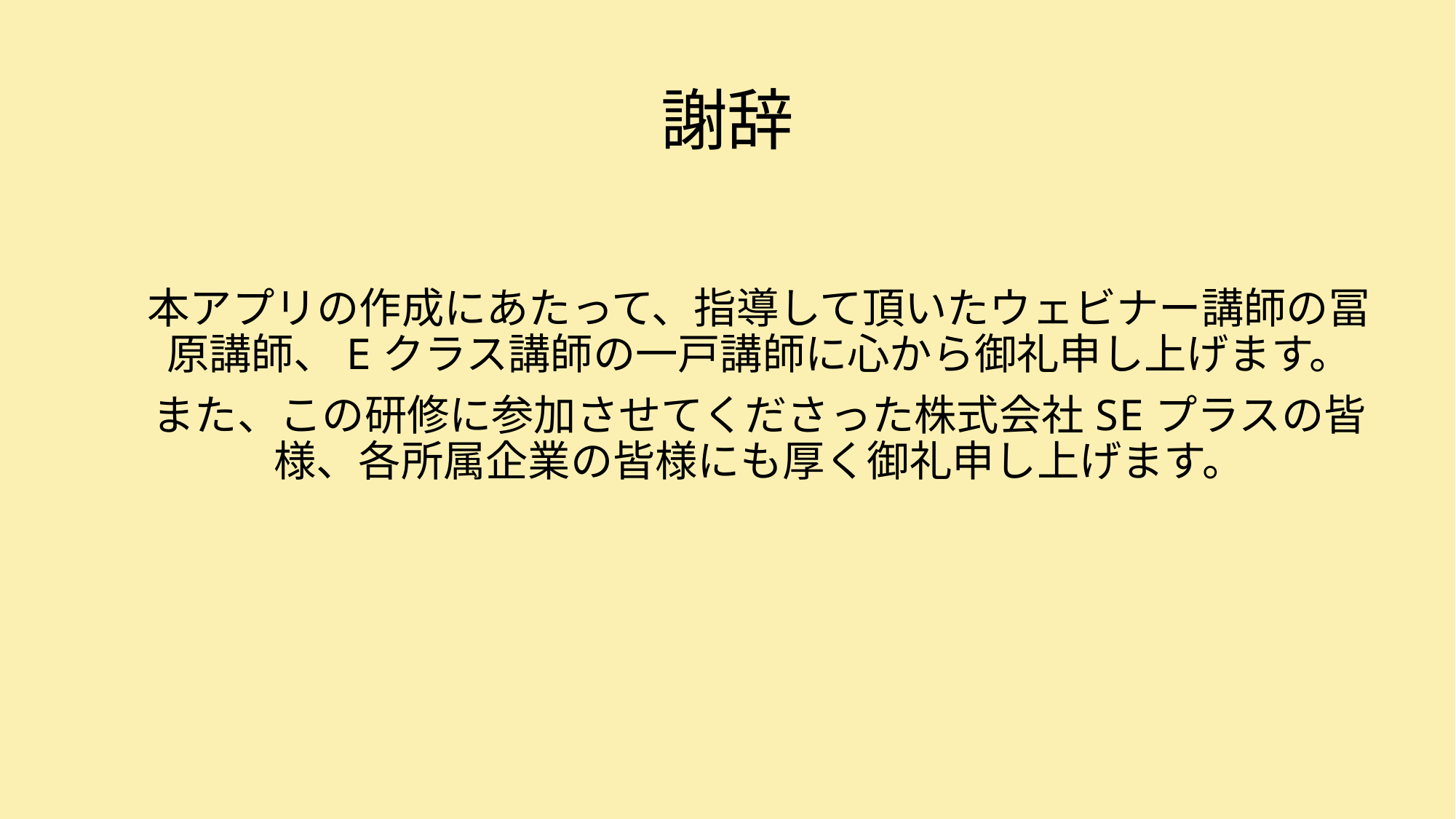

# 謝辞
本アプリの作成にあたって、指導して頂いたウェビナー講師の冨原講師、Eクラス講師の一戸講師に心から御礼申し上げます。
また、この研修に参加させてくださった株式会社SEプラスの皆様、各所属企業の皆様にも厚く御礼申し上げます。